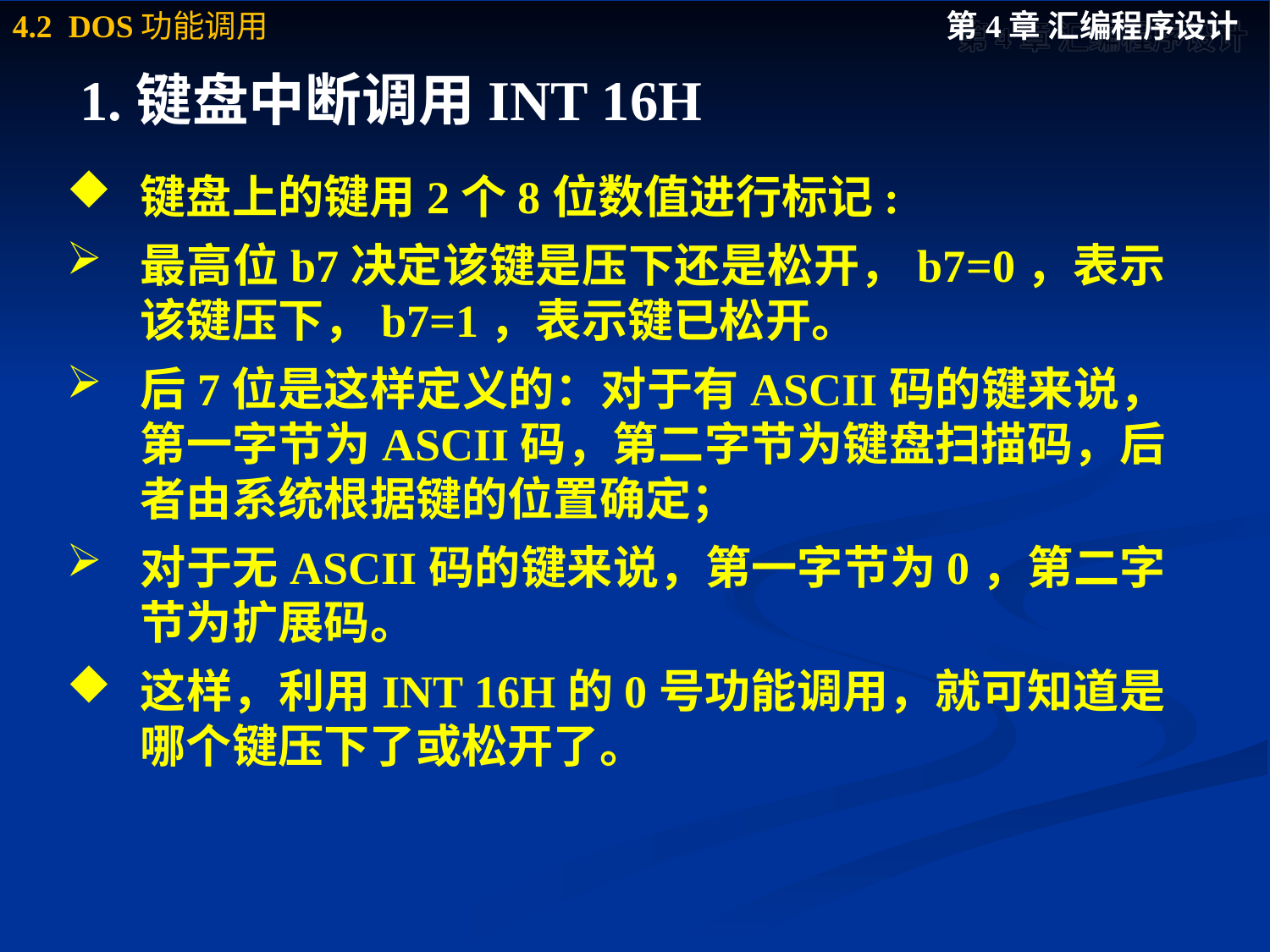

# 1.键盘中断调用INT 16H
键盘上的键用2个8位数值进行标记:
最高位b7决定该键是压下还是松开，b7=0，表示该键压下，b7=1，表示键已松开。
后7位是这样定义的：对于有ASCII码的键来说，第一字节为ASCII码，第二字节为键盘扫描码，后者由系统根据键的位置确定；
对于无ASCII码的键来说，第一字节为0，第二字节为扩展码。
这样，利用INT 16H的0号功能调用，就可知道是哪个键压下了或松开了。